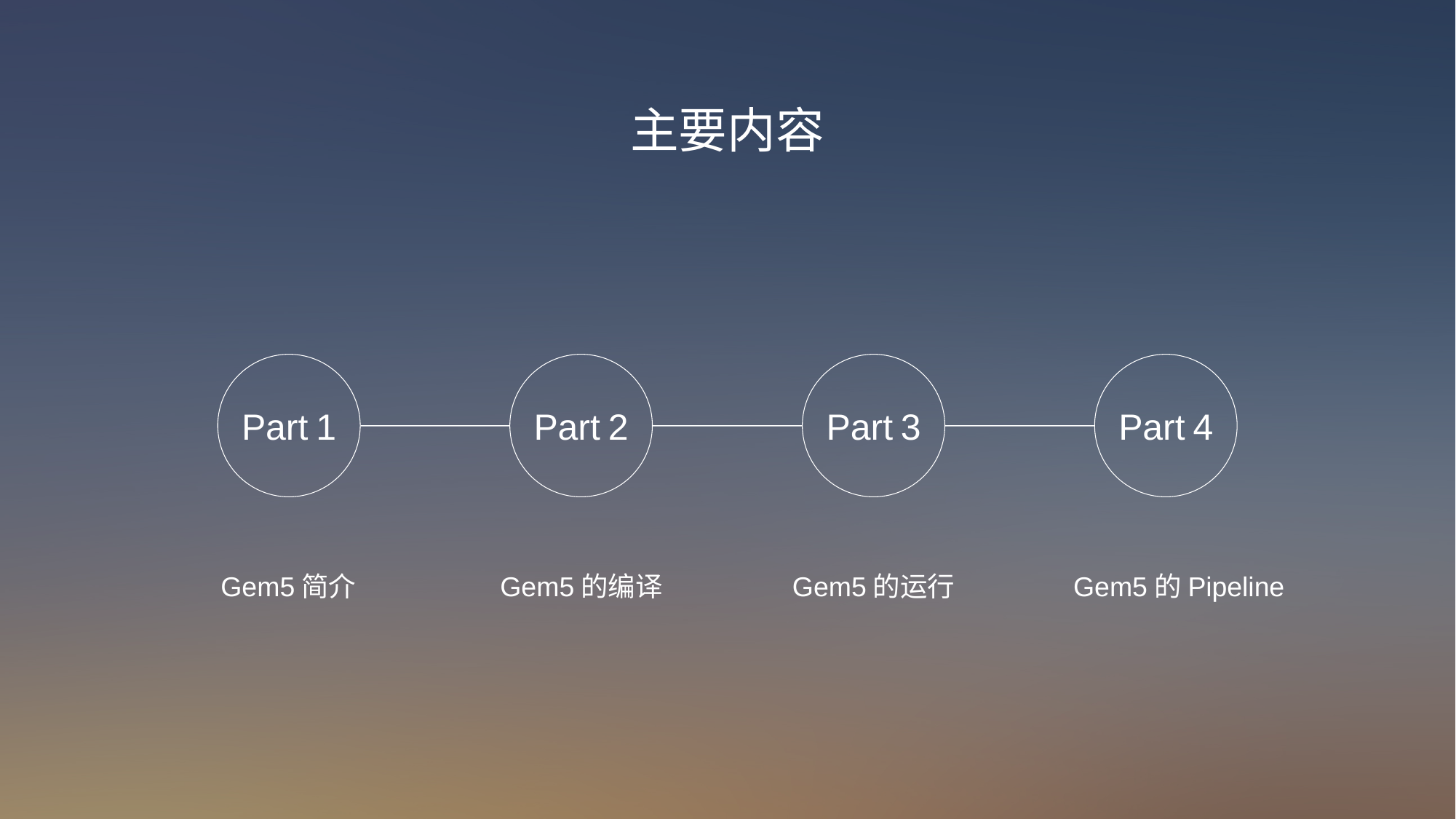

主要内容

Part 1
Part 2
Part 3
Part 4

Gem5简介
Gem5的编译
Gem5的运行
Gem5的Pipeline